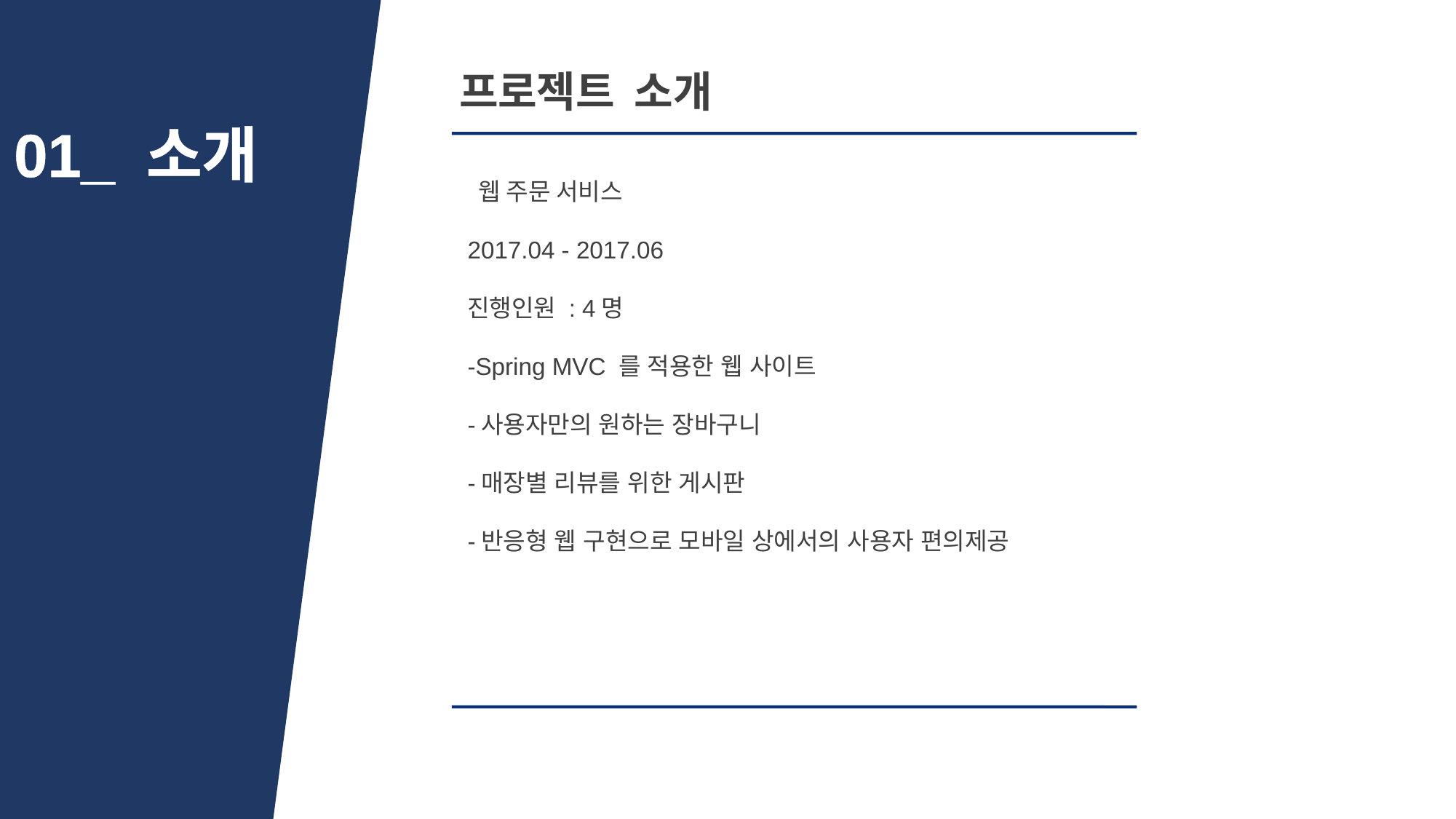

프로젝트  소개
01_ 소개

 웹 주문 서비스

2017.04 - 2017.06

진행인원 : 4명

-Spring MVC 를 적용한 웹 사이트

-사용자만의 원하는 장바구니

-매장별 리뷰를 위한 게시판

-반응형 웹 구현으로 모바일 상에서의 사용자 편의제공